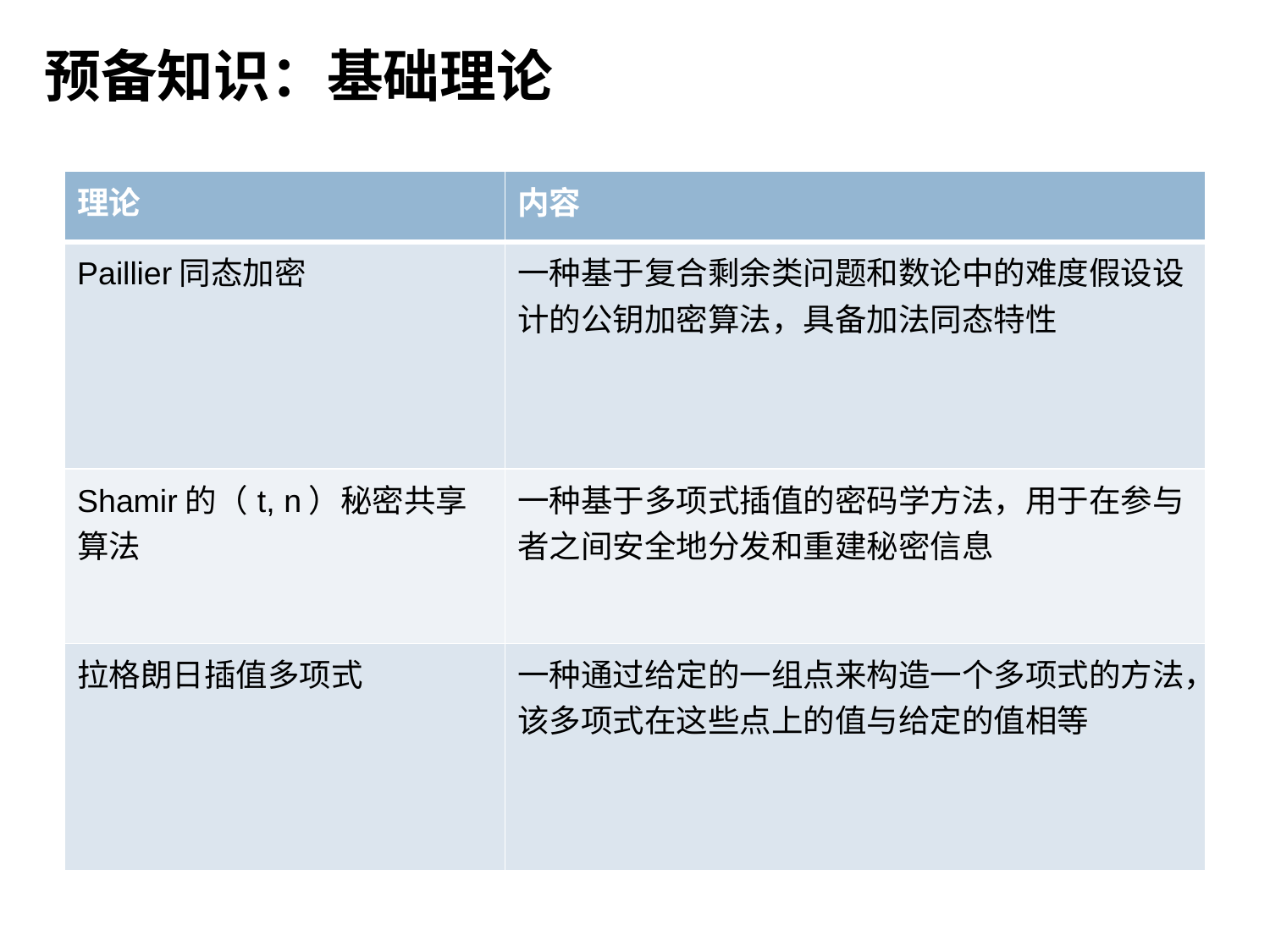

# 预备知识：基础理论
6
| 理论 | 内容 |
| --- | --- |
| Paillier同态加密 | 一种基于复合剩余类问题和数论中的难度假设设计的公钥加密算法，具备加法同态特性 |
| Shamir的（t, n）秘密共享算法 | 一种基于多项式插值的密码学方法，用于在参与者之间安全地分发和重建秘密信息 |
| 拉格朗日插值多项式 | 一种通过给定的一组点来构造一个多项式的方法，该多项式在这些点上的值与给定的值相等 |